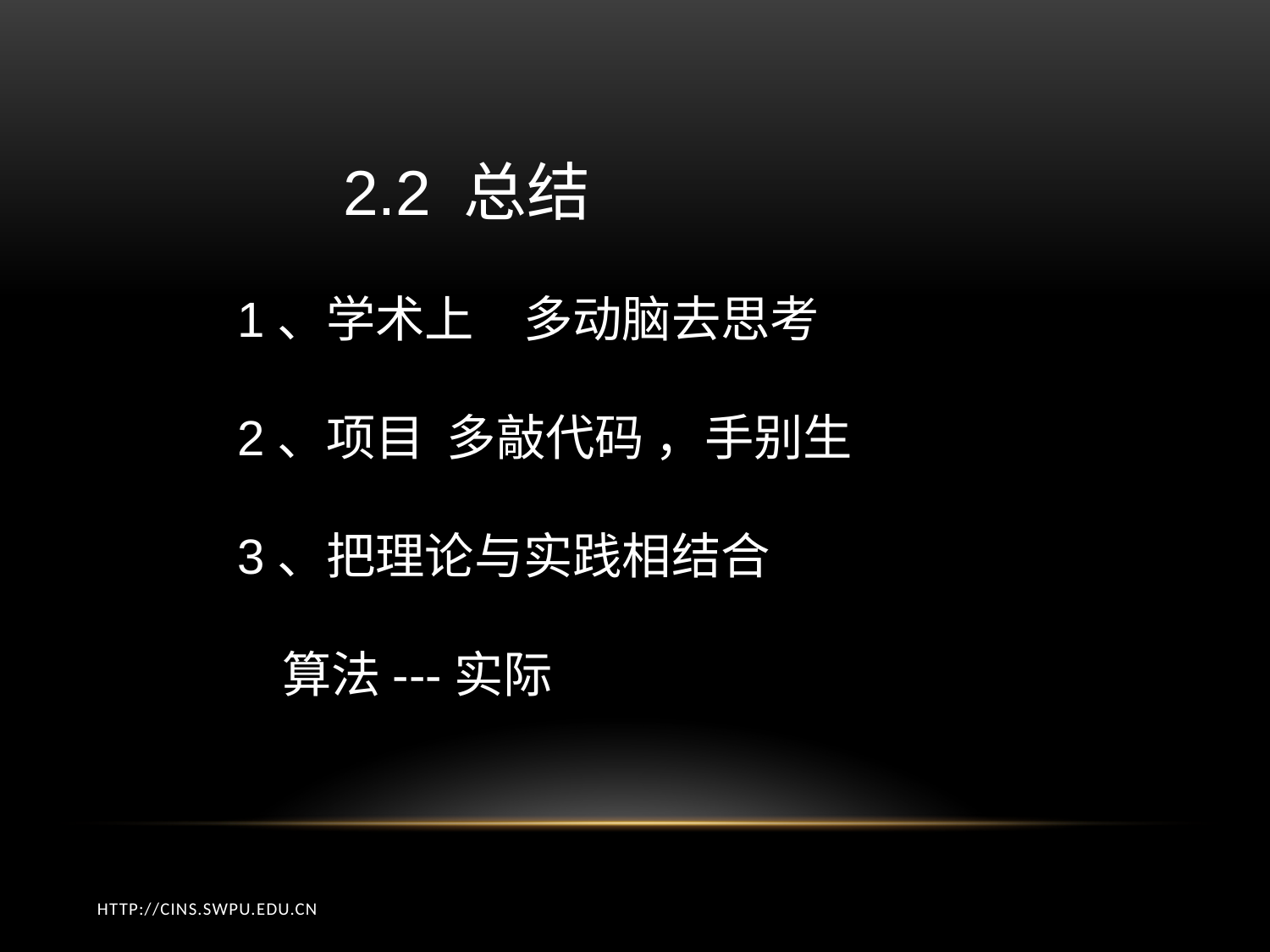

2.2 总结

1、学术上　多动脑去思考

2、项目  多敲代码 ，手别生

3、把理论与实践相结合

   算法---实际
http://cins.swpu.edu.cn
13